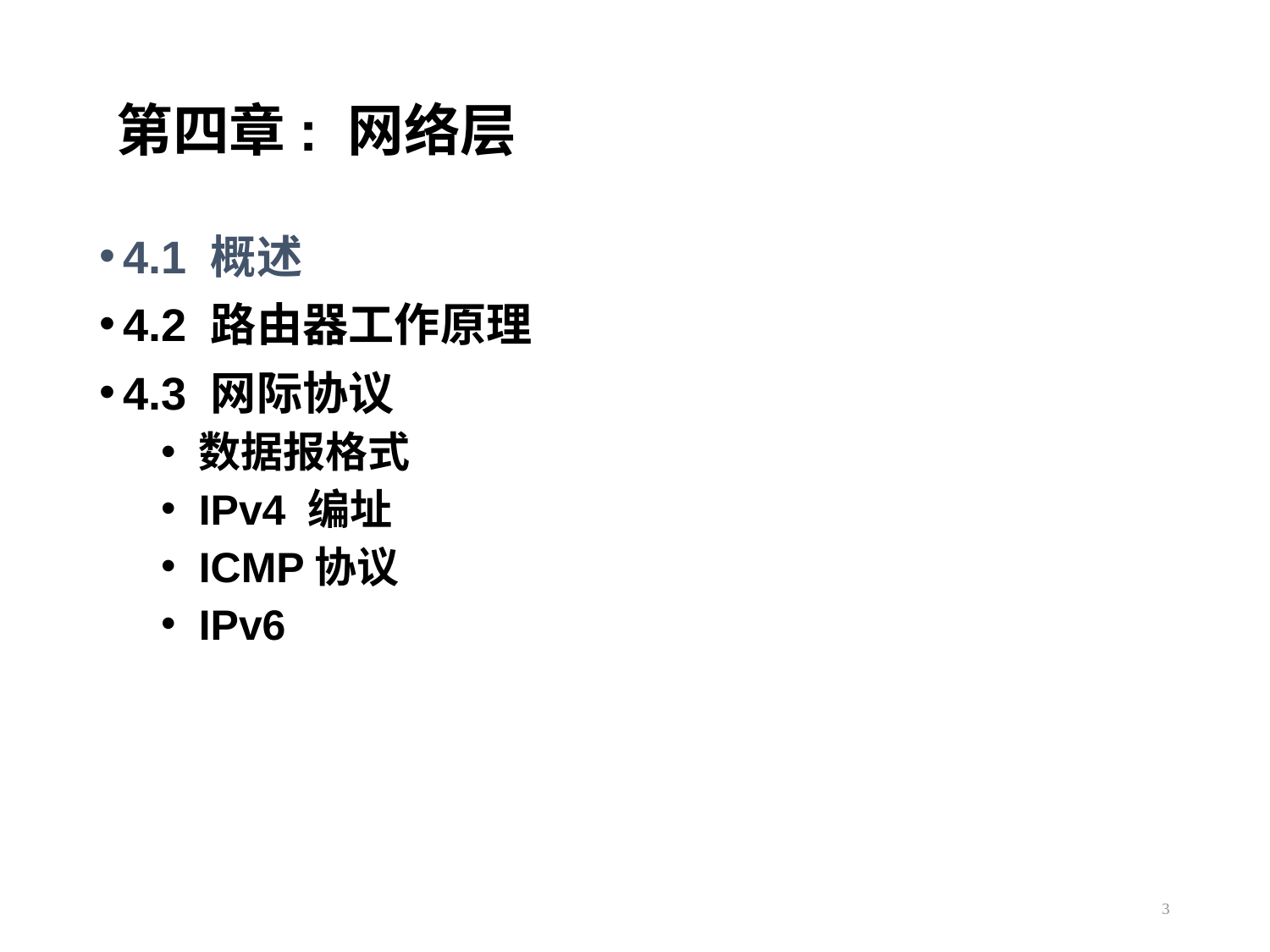

# 第四章: 网络层
4.1 概述
4.2 路由器工作原理
4.3 网际协议
数据报格式
IPv4 编址
ICMP协议
IPv6
3